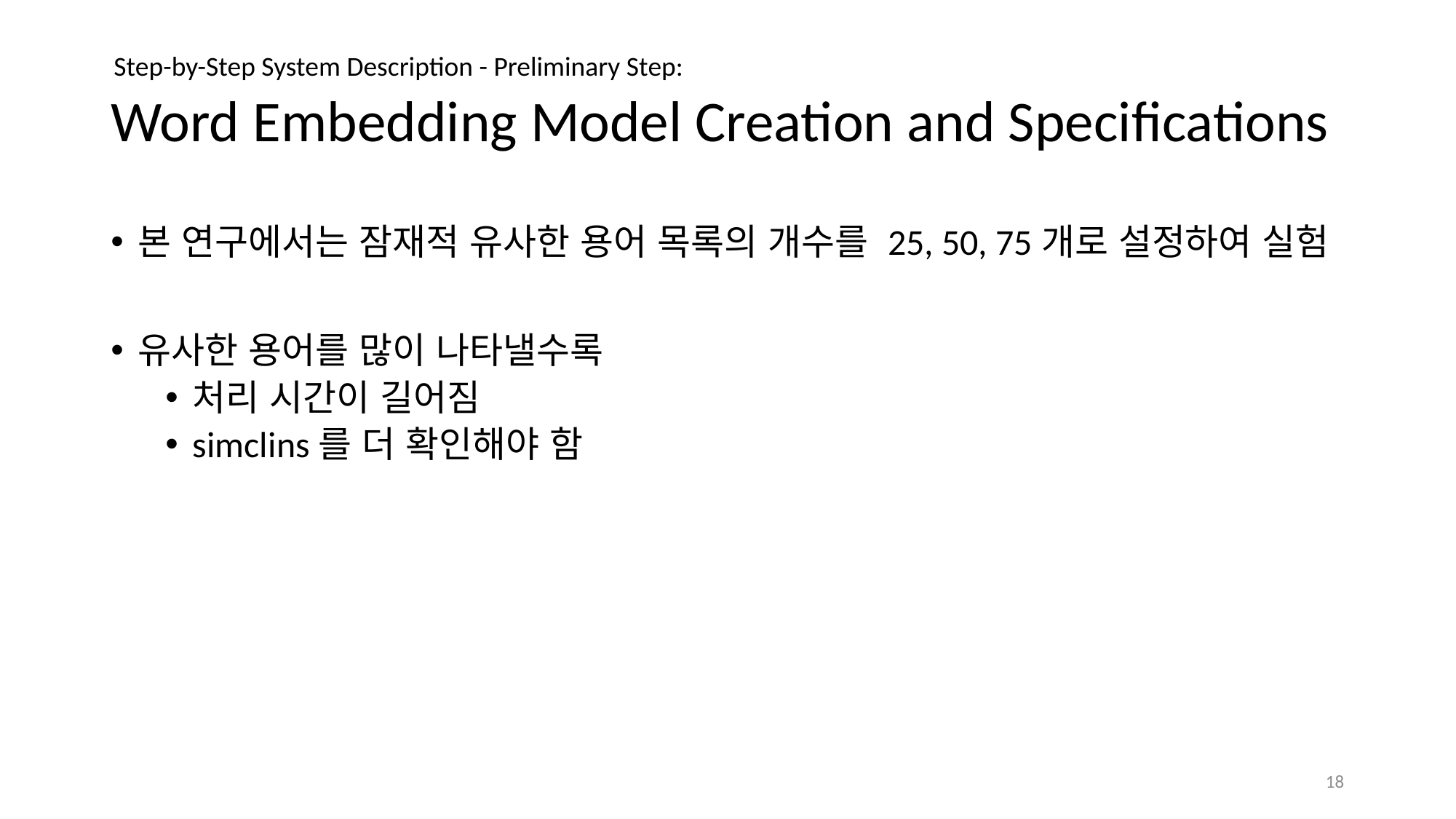

# Word Embedding Model Creation and Specifications
Step-by-Step System Description - Preliminary Step:
본 연구에서는 잠재적 유사한 용어 목록의 개수를 25, 50, 75개로 설정하여 실험

유사한 용어를 많이 나타낼수록
처리 시간이 길어짐
simclins를 더 확인해야 함
18